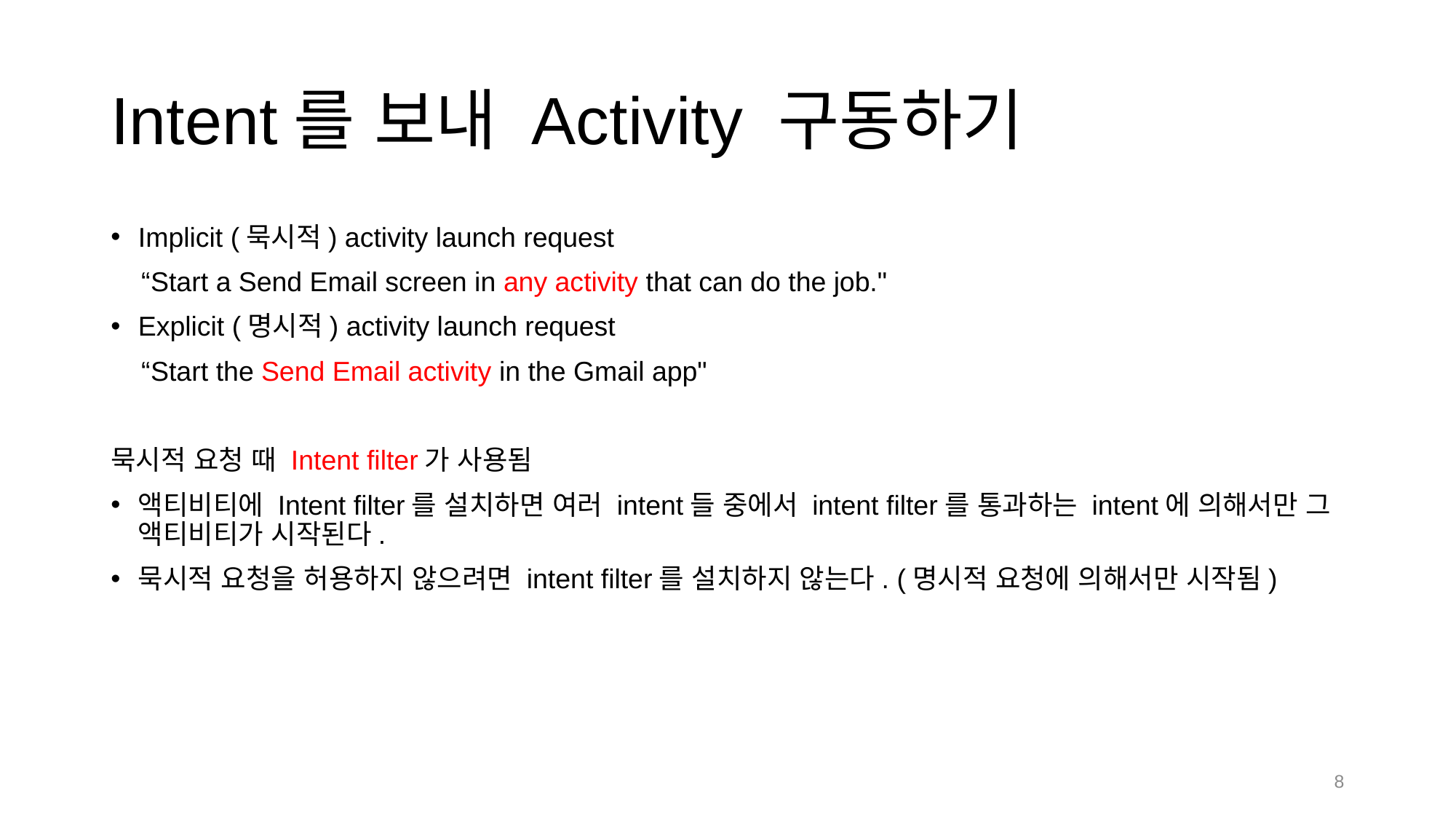

# Intent를 보내 Activity 구동하기
Implicit (묵시적) activity launch request
    “Start a Send Email screen in any activity that can do the job."
Explicit (명시적) activity launch request
    “Start the Send Email activity in the Gmail app"

묵시적 요청 때 Intent filter가 사용됨
액티비티에 Intent filter를 설치하면 여러 intent들 중에서 intent filter를 통과하는 intent에 의해서만 그 액티비티가 시작된다.
묵시적 요청을 허용하지 않으려면 intent filter를 설치하지 않는다. (명시적 요청에 의해서만 시작됨)

8